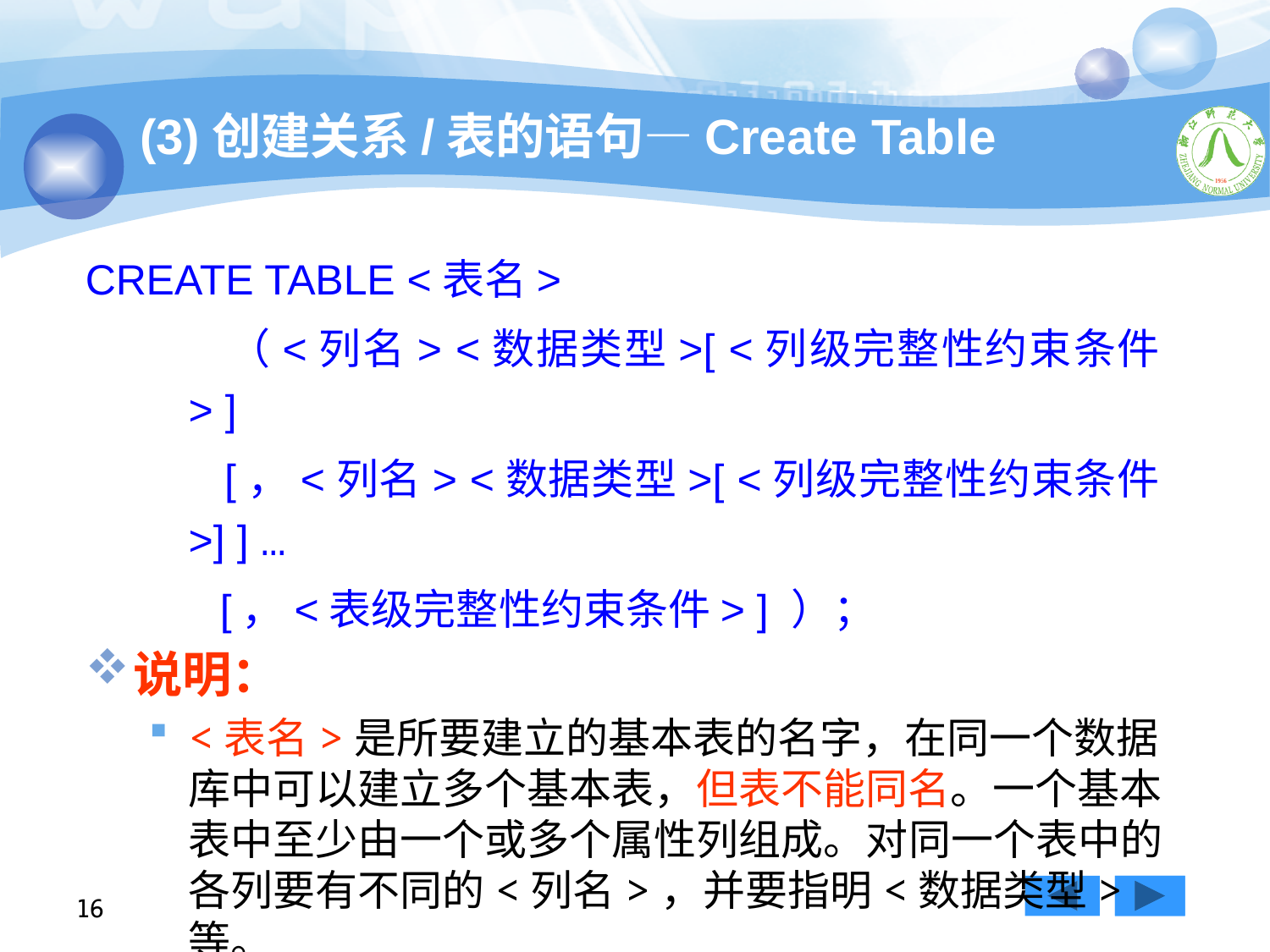

# (3)创建关系/表的语句—Create Table
CREATE TABLE <表名>
      （<列名> <数据类型>[ <列级完整性约束条件> ]
      [，<列名> <数据类型>[ <列级完整性约束条件>] ] …
      [，<表级完整性约束条件> ] ）；
说明：
<表名>是所要建立的基本表的名字，在同一个数据库中可以建立多个基本表，但表不能同名。一个基本表中至少由一个或多个属性列组成。对同一个表中的各列要有不同的<列名>，并要指明<数据类型>等。
16